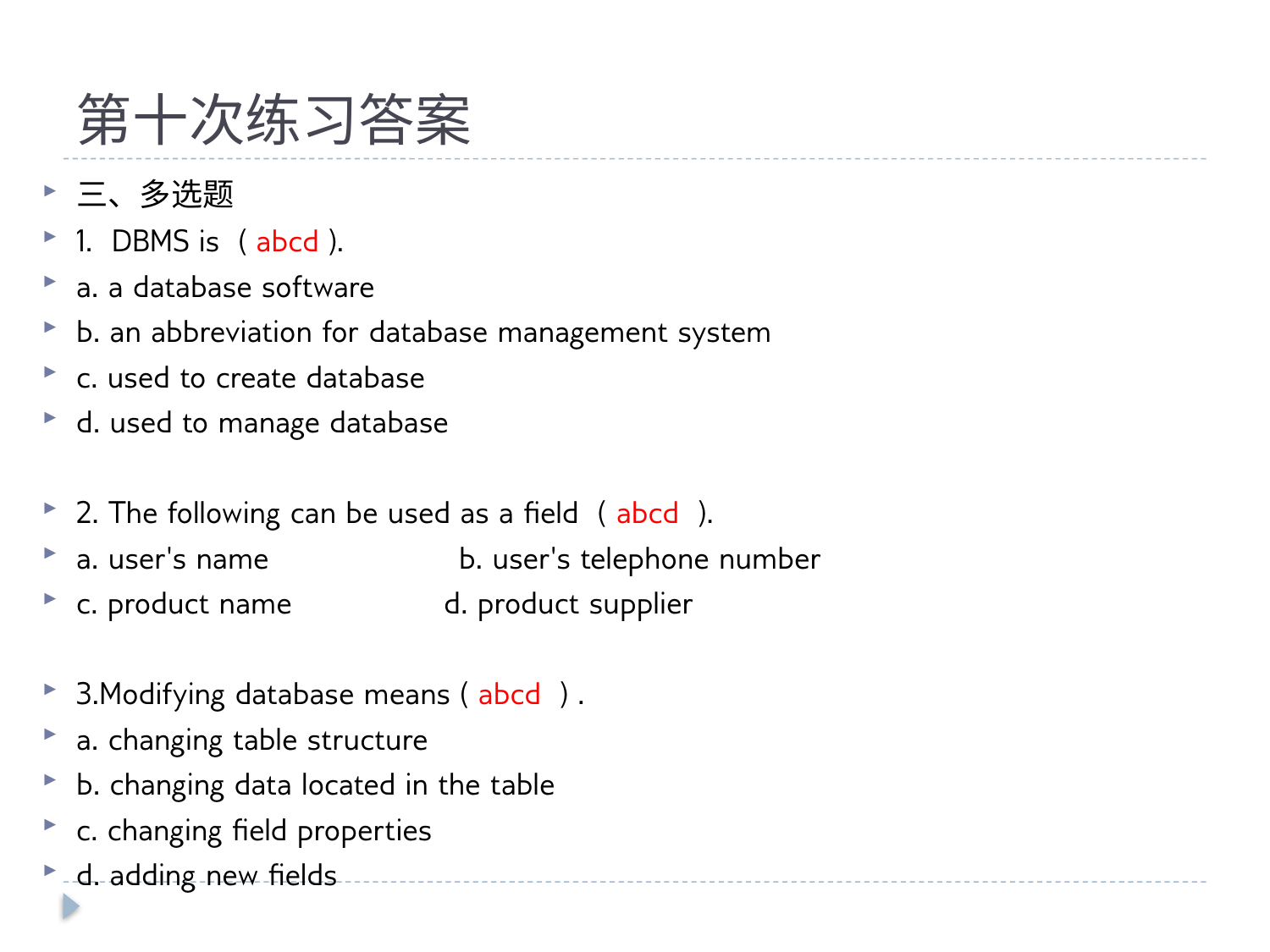

# 第十次练习答案
三、多选题
1.  DBMS is  ( abcd ).
a. a database software
b. an abbreviation for database management system
c. used to create database
d. used to manage database

2. The following can be used as a field  ( abcd  ).
a. user's name                    b. user's telephone number
c. product name                d. product supplier

3.Modifying database means ( abcd  ) .
a. changing table structure
b. changing data located in the table
c. changing field properties
d. adding new fields